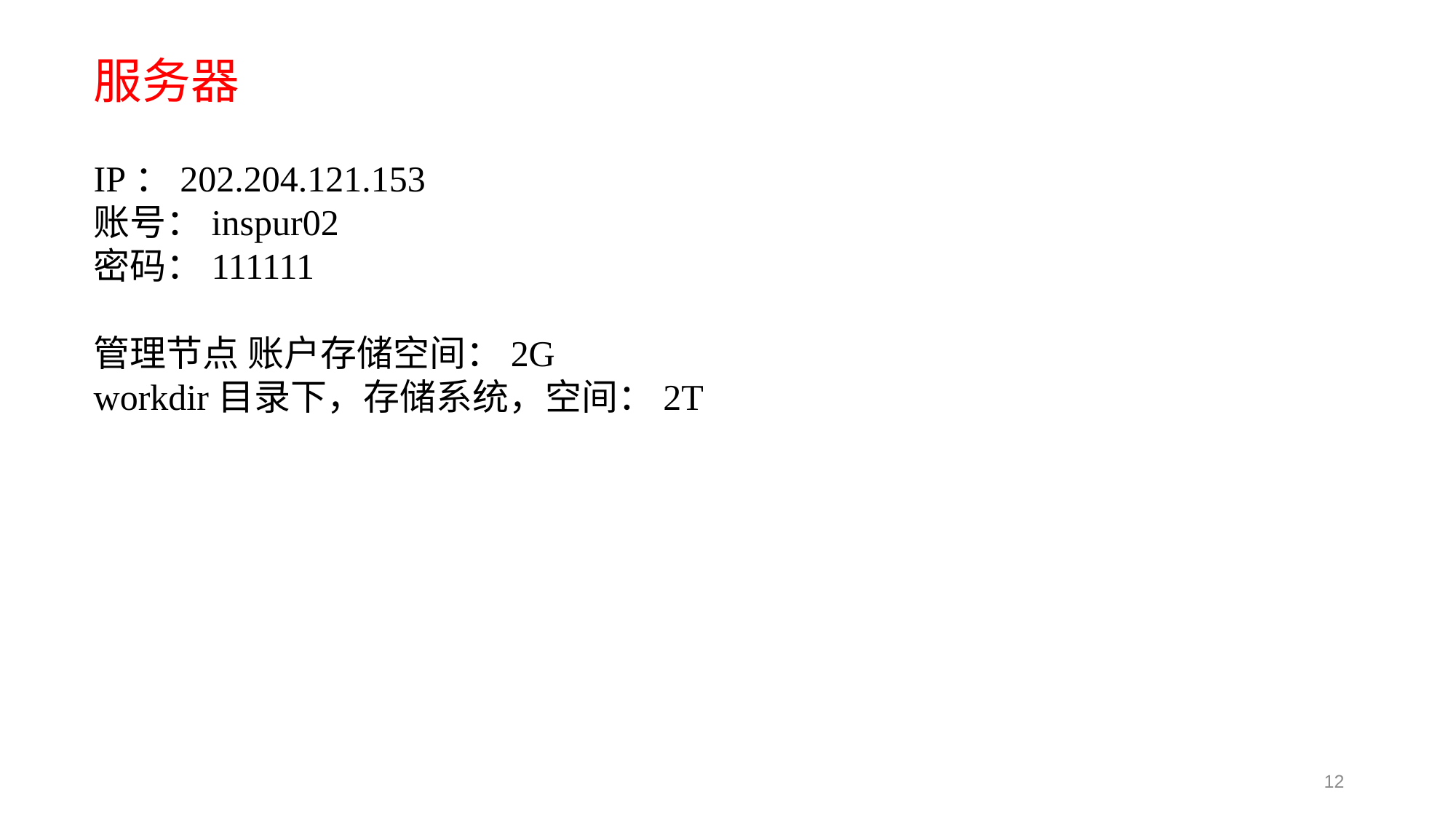

服务器
IP：202.204.121.153
账号：inspur02
密码：111111

管理节点 账户存储空间：2G
workdir目录下，存储系统，空间：2T

12